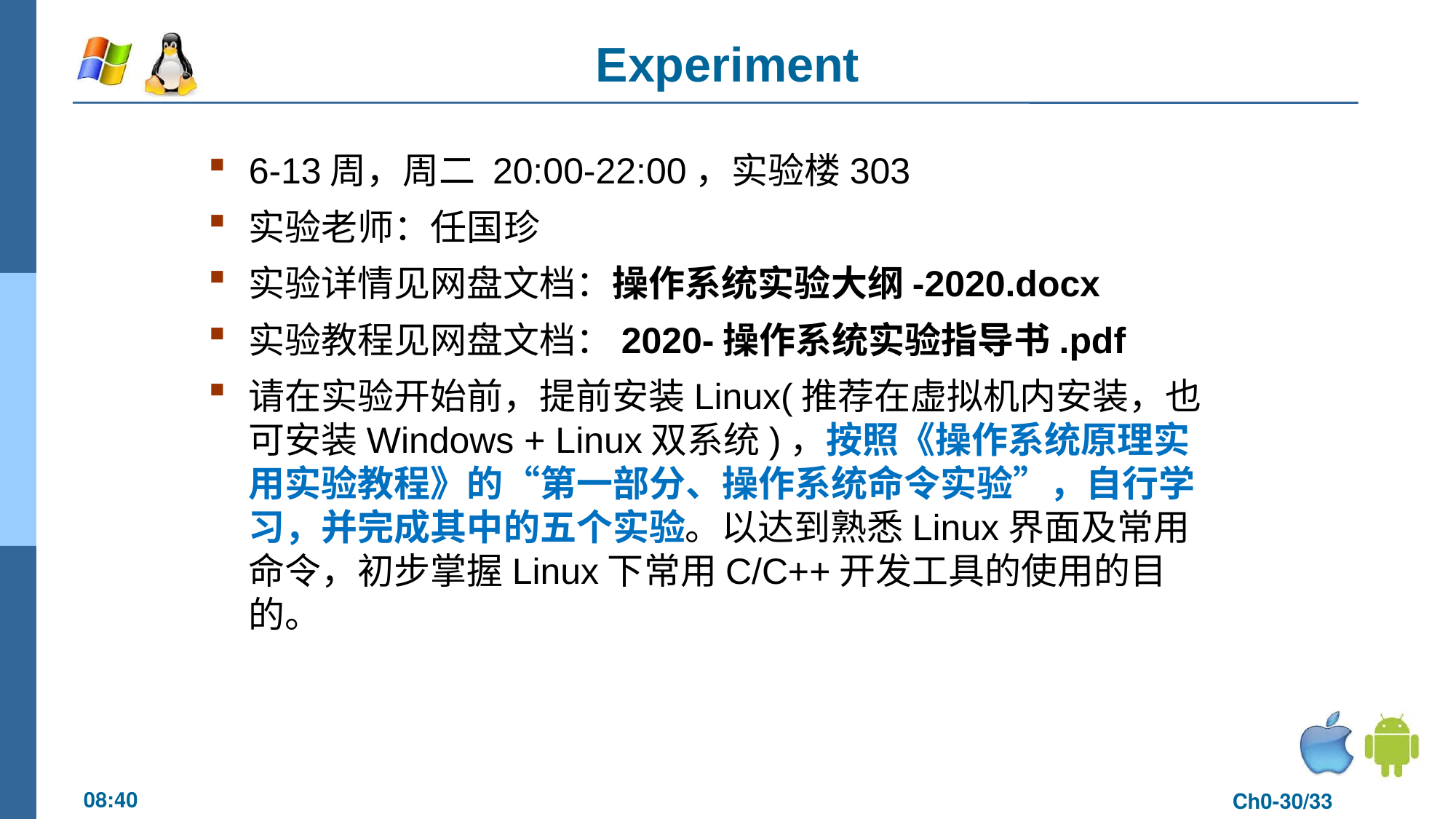

# Experiment
6-13周，周二 20:00-22:00，实验楼303
实验老师：任国珍
实验详情见网盘文档：操作系统实验大纲-2020.docx
实验教程见网盘文档：2020-操作系统实验指导书.pdf
请在实验开始前，提前安装Linux(推荐在虚拟机内安装，也可安装Windows + Linux双系统)，按照《操作系统原理实用实验教程》的“第一部分、操作系统命令实验”，自行学习，并完成其中的五个实验。以达到熟悉Linux界面及常用命令，初步掌握Linux下常用C/C++开发工具的使用的目的。